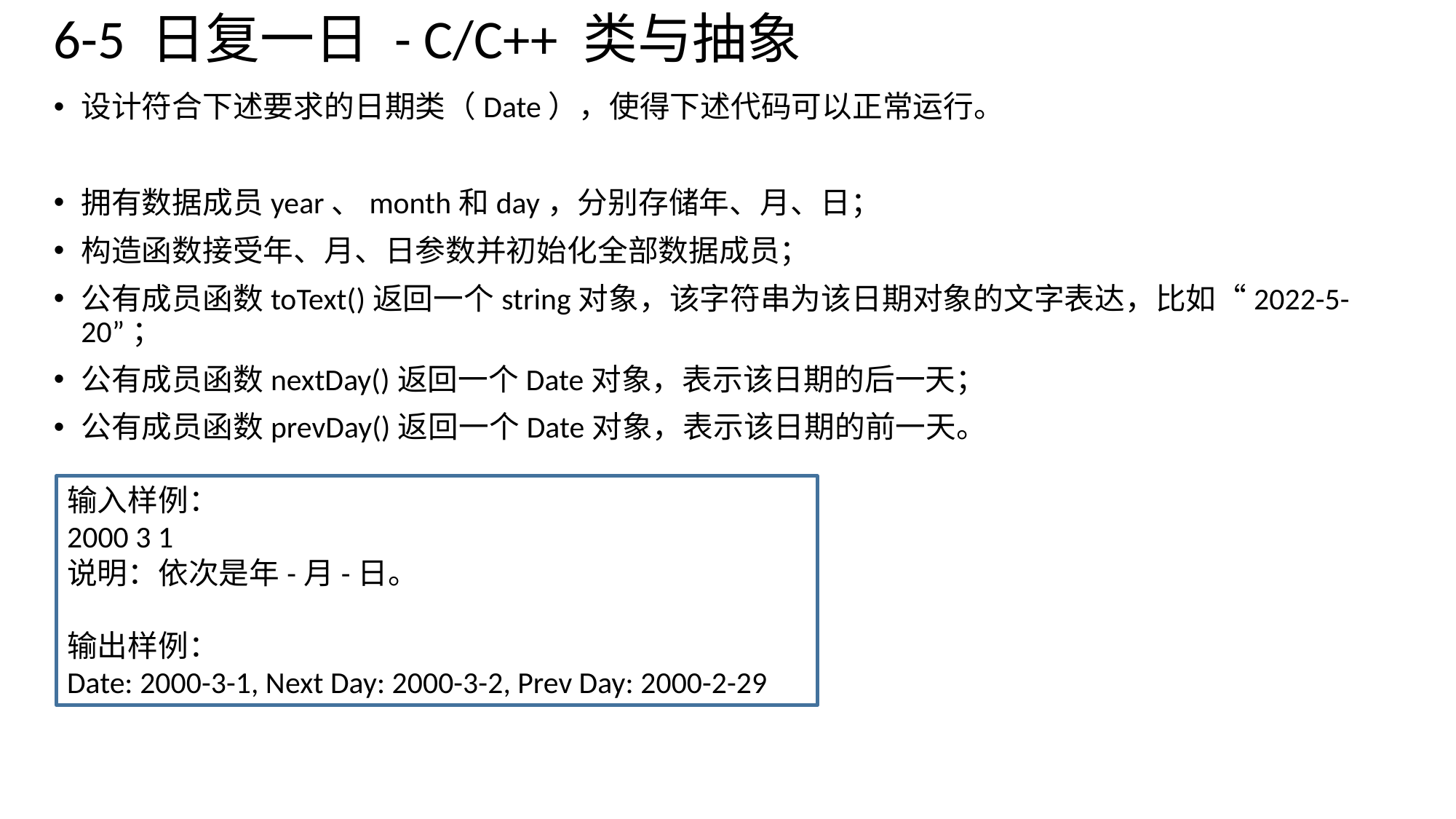

# 6-5 日复一日 - C/C++ 类与抽象
设计符合下述要求的日期类（Date），使得下述代码可以正常运行。

拥有数据成员year、month和day，分别存储年、月、日；
构造函数接受年、月、日参数并初始化全部数据成员；
公有成员函数toText()返回一个string对象，该字符串为该日期对象的文字表达，比如“2022-5-20”；
公有成员函数nextDay()返回一个Date对象，表示该日期的后一天；
公有成员函数prevDay()返回一个Date对象，表示该日期的前一天。
输入样例：
2000 3 1
说明：依次是年-月-日。

输出样例：
Date: 2000-3-1, Next Day: 2000-3-2, Prev Day: 2000-2-29